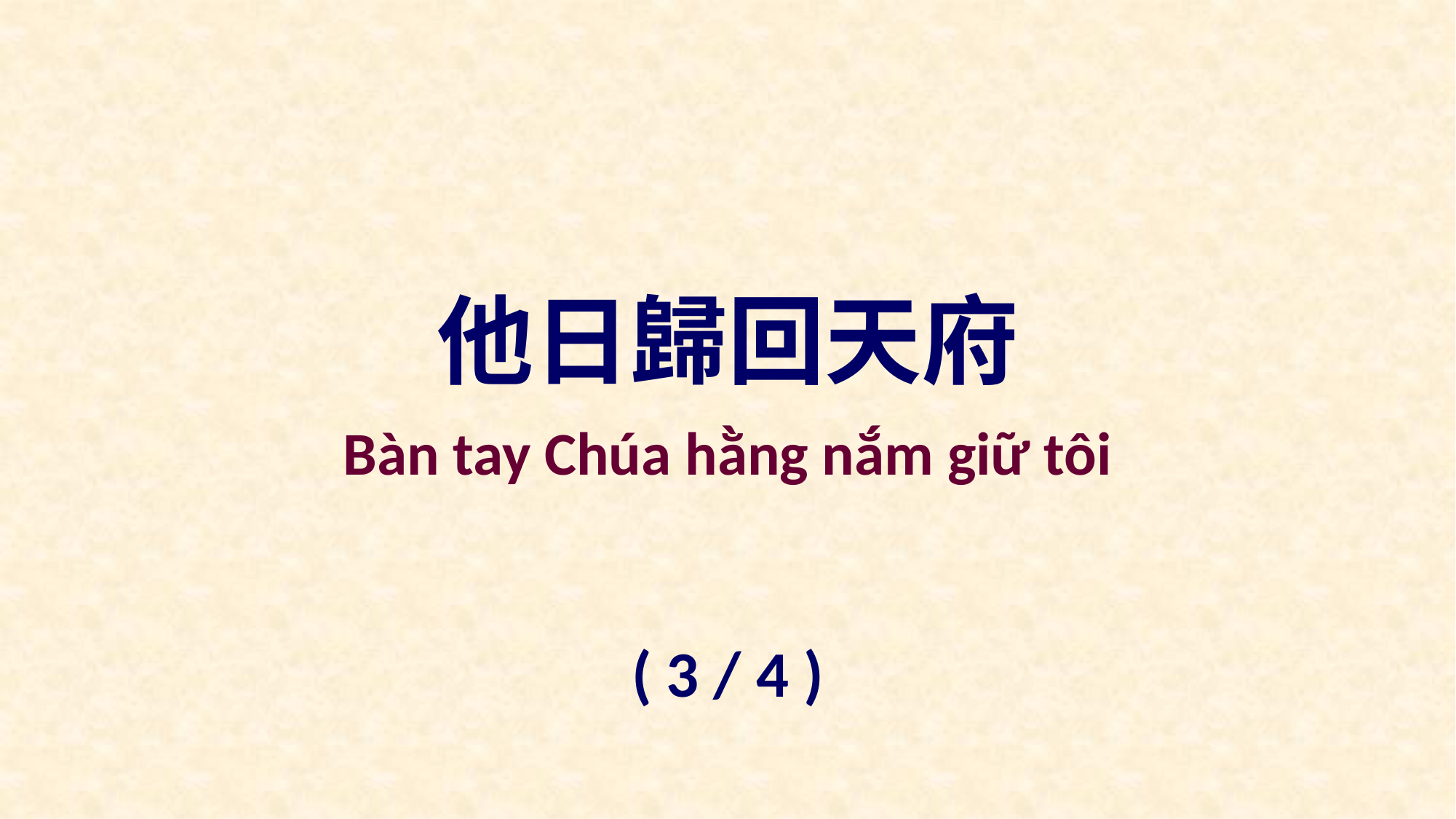

他日歸回天府
Bàn tay Chúa hằng nắm giữ tôi
( 3 / 4 )